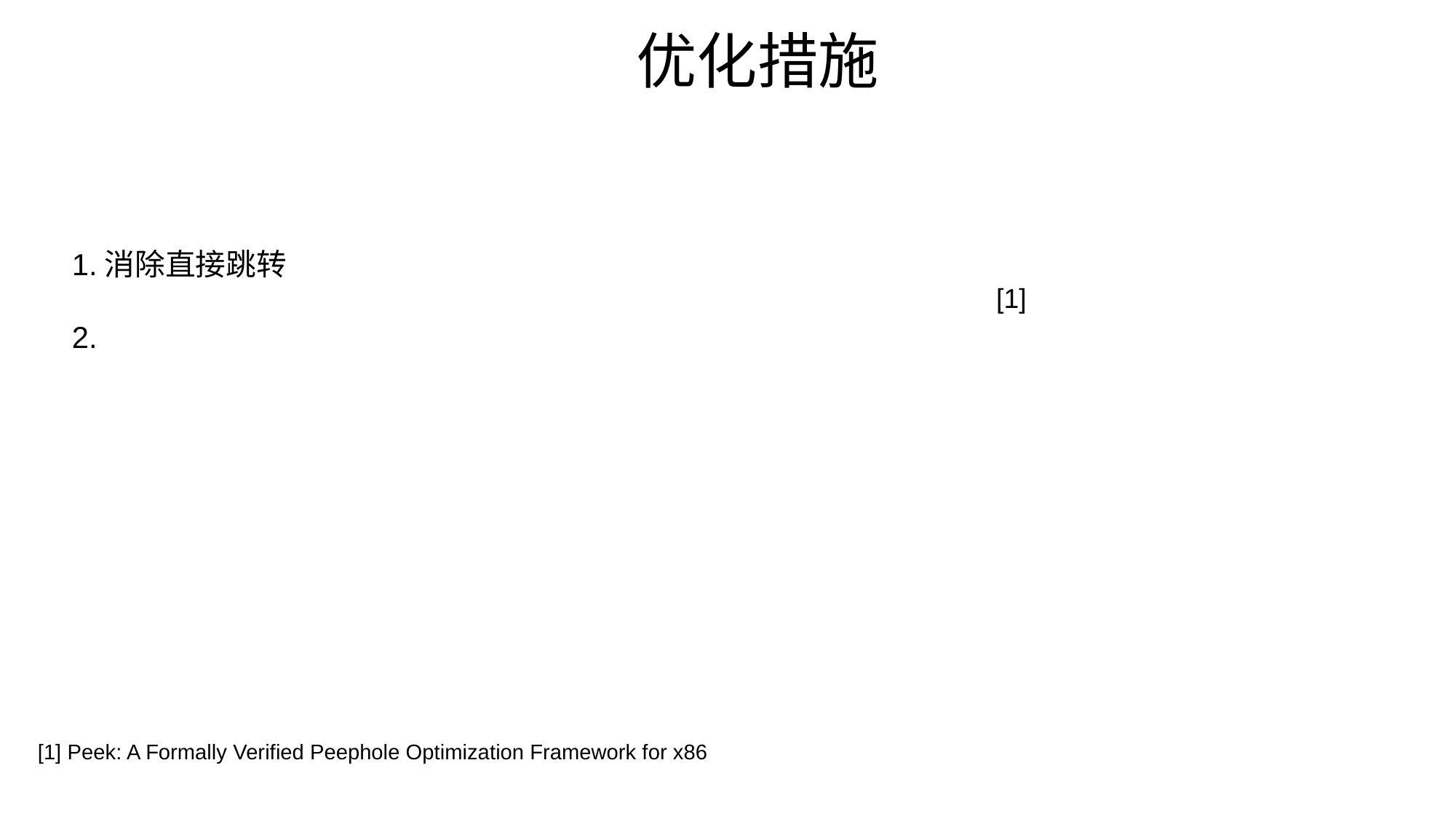

优化措施
1.消除直接跳转

2.
[1]
[1] Peek: A Formally Verified Peephole Optimization Framework for x86